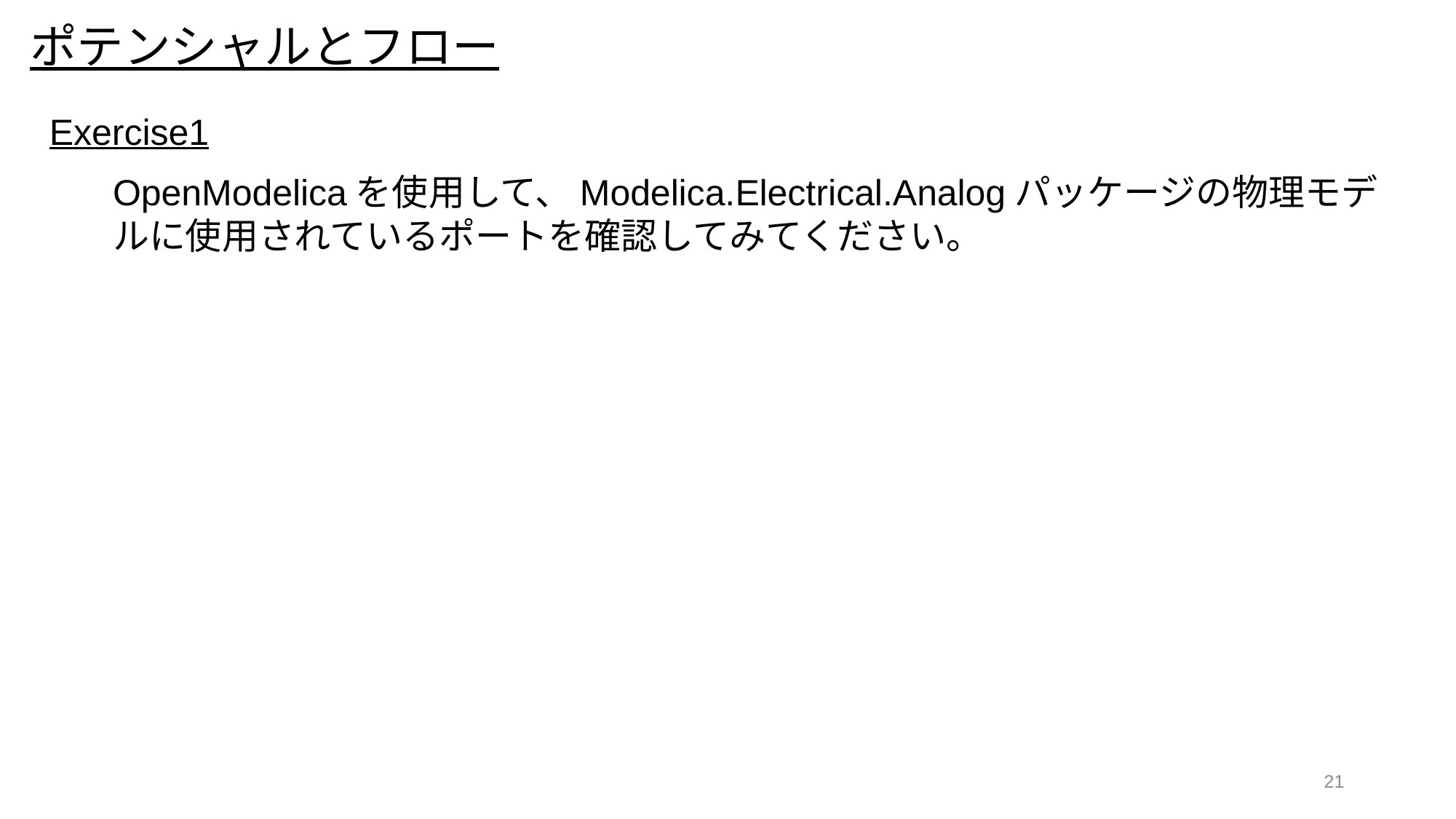

ポテンシャルとフロー
Exercise1
OpenModelicaを使用して、Modelica.Electrical.Analogパッケージの物理モデルに使用されているポートを確認してみてください。

21